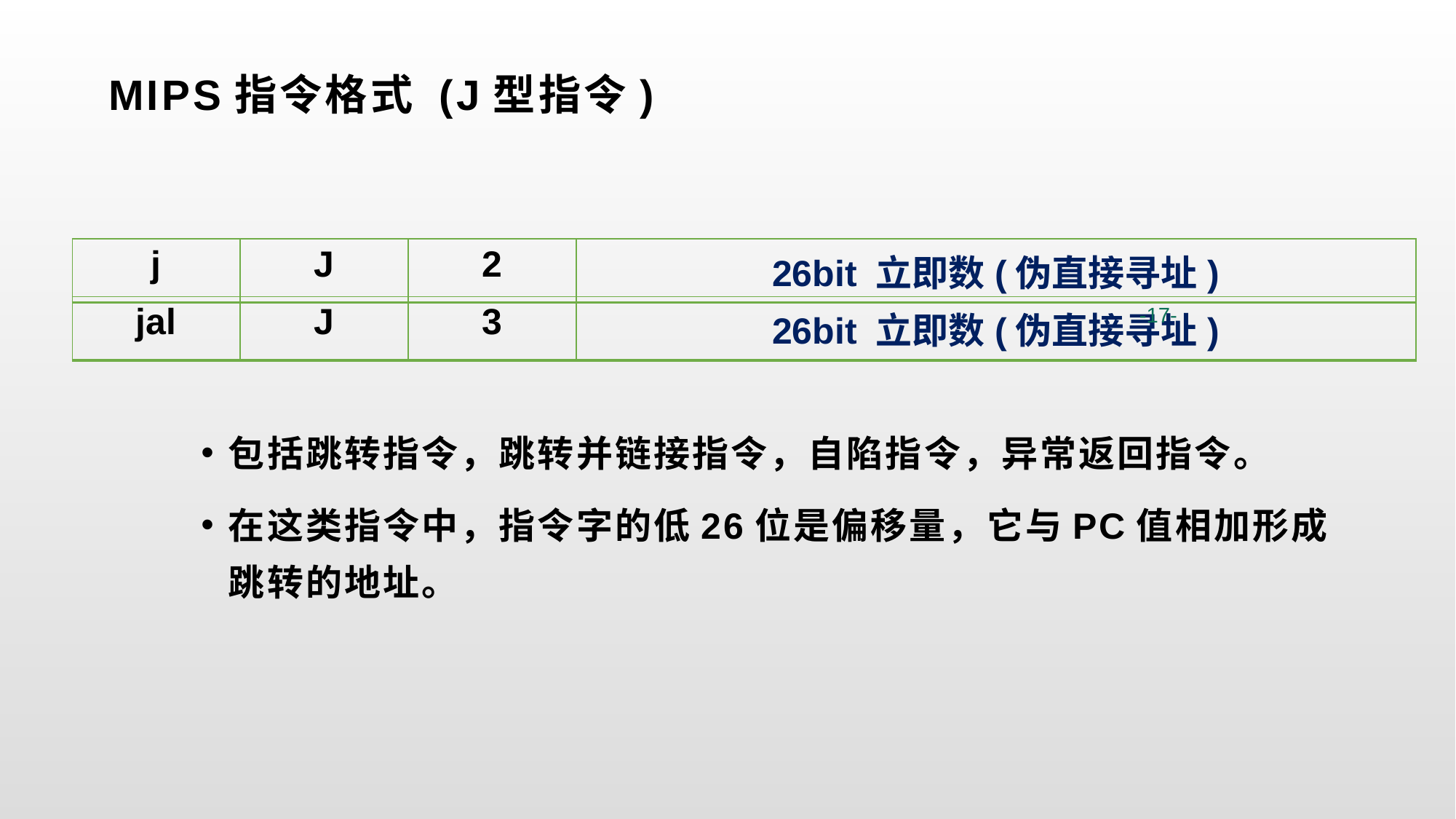

MIPS指令格式 (J型指令)
| j | J | 2 | 26bit 立即数(伪直接寻址) |
| --- | --- | --- | --- |
 -17-
| jal | J | 3 | 26bit 立即数(伪直接寻址) |
| --- | --- | --- | --- |
包括跳转指令，跳转并链接指令，自陷指令，异常返回指令。
在这类指令中，指令字的低26位是偏移量，它与PC值相加形成跳转的地址。